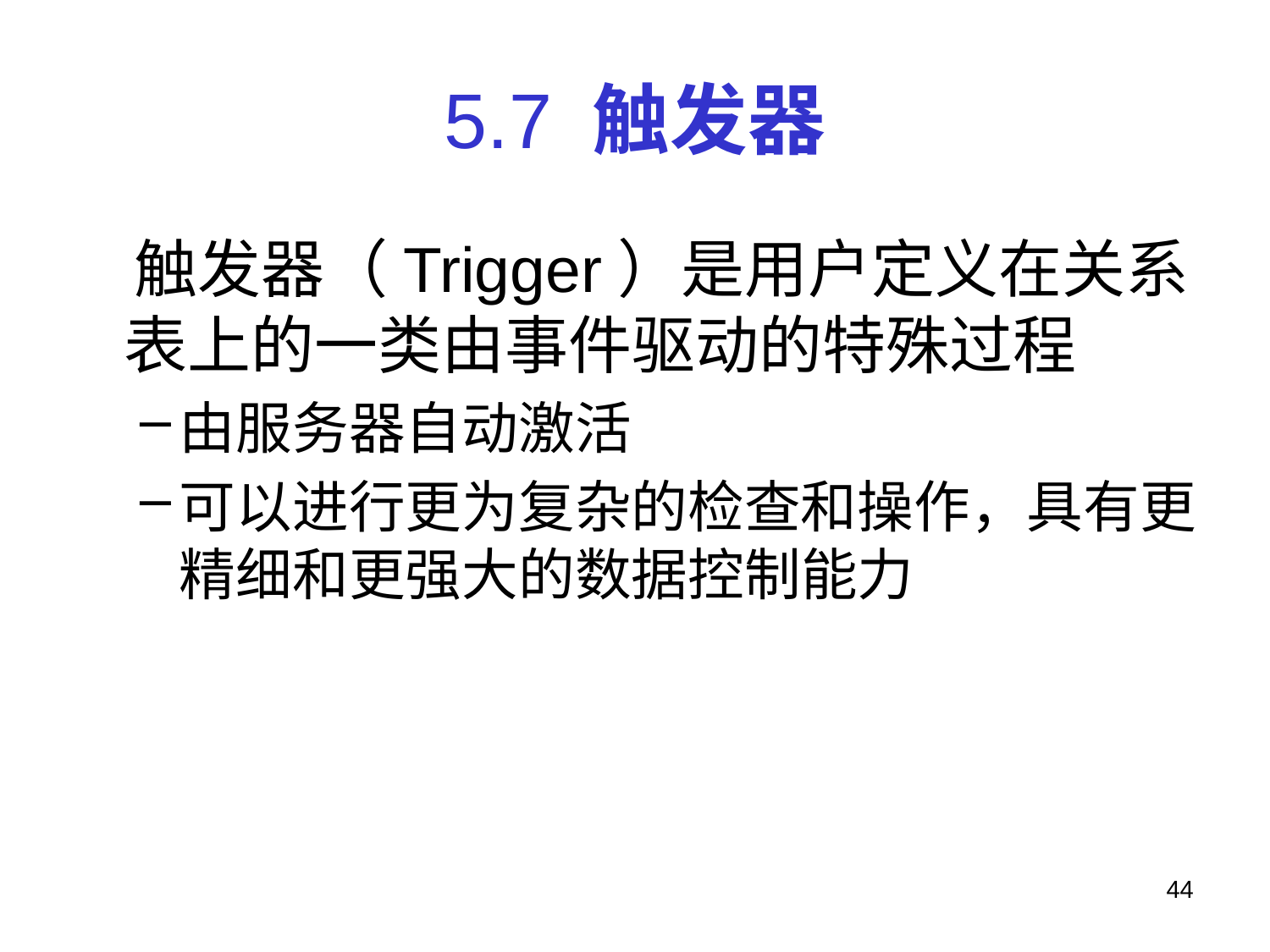

# 5.7 触发器
   触发器（Trigger）是用户定义在关系表上的一类由事件驱动的特殊过程
由服务器自动激活
可以进行更为复杂的检查和操作，具有更精细和更强大的数据控制能力

44